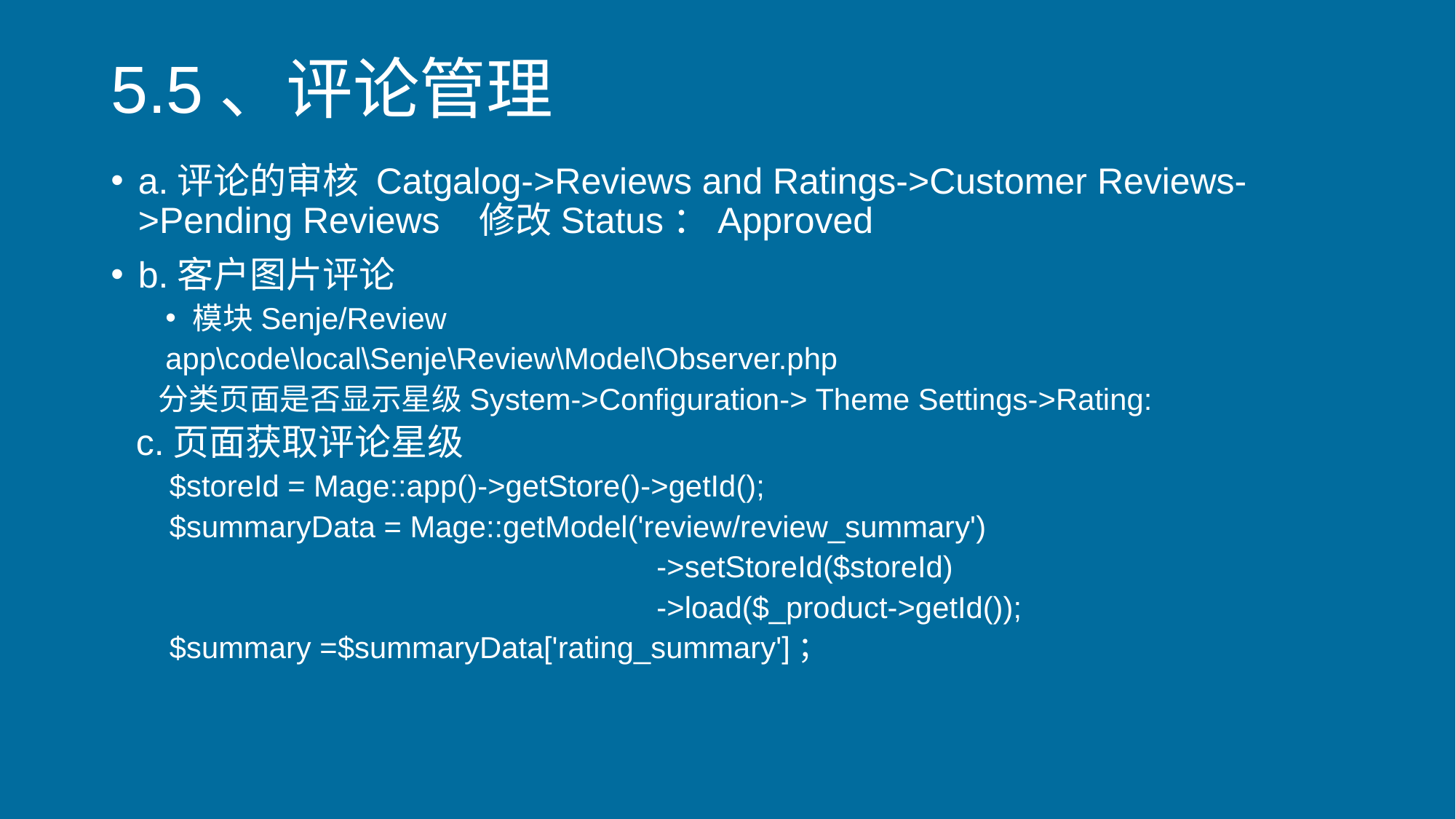

# 5.5、评论管理
a.评论的审核 Catgalog->Reviews and Ratings->Customer Reviews->Pending Reviews   修改Status：Approved
b.客户图片评论
模块Senje/Review
app\code\local\Senje\Review\Model\Observer.php
      分类页面是否显示星级System->Configuration-> Theme Settings->Rating:
   c.页面获取评论星级
       $storeId = Mage::app()->getStore()->getId();
       $summaryData = Mage::getModel('review/review_summary')
					->setStoreId($storeId)
					->load($_product->getId());
       $summary =$summaryData['rating_summary']；